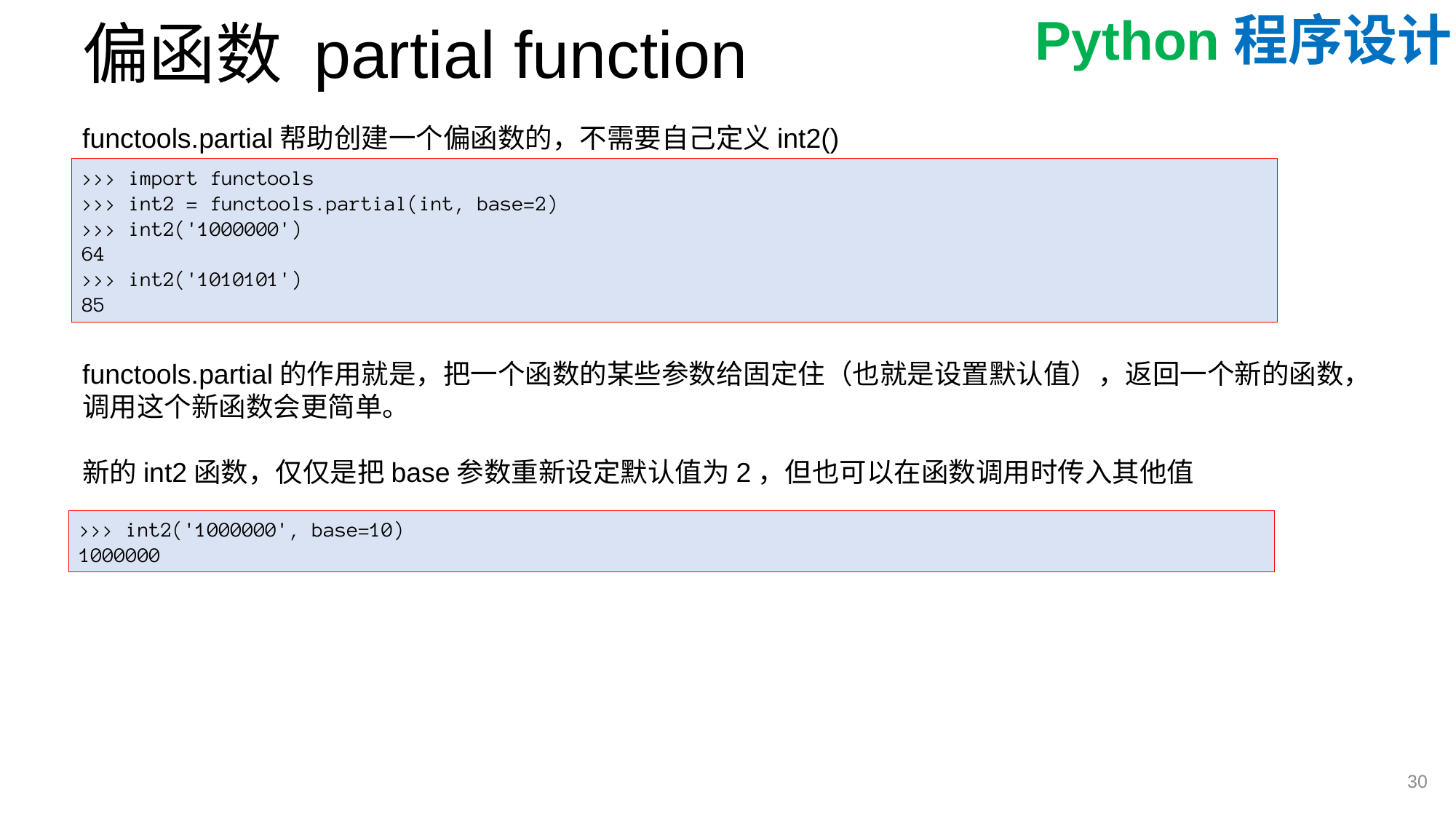

# 偏函数 partial function
functools.partial帮助创建一个偏函数的，不需要自己定义int2()
>>> import functools
>>> int2 = functools.partial(int, base=2)
>>> int2('1000000')
64
>>> int2('1010101')
85
functools.partial的作用就是，把一个函数的某些参数给固定住（也就是设置默认值），返回一个新的函数，调用这个新函数会更简单。

新的int2函数，仅仅是把base参数重新设定默认值为2，但也可以在函数调用时传入其他值
>>> int2('1000000', base=10)
1000000
30